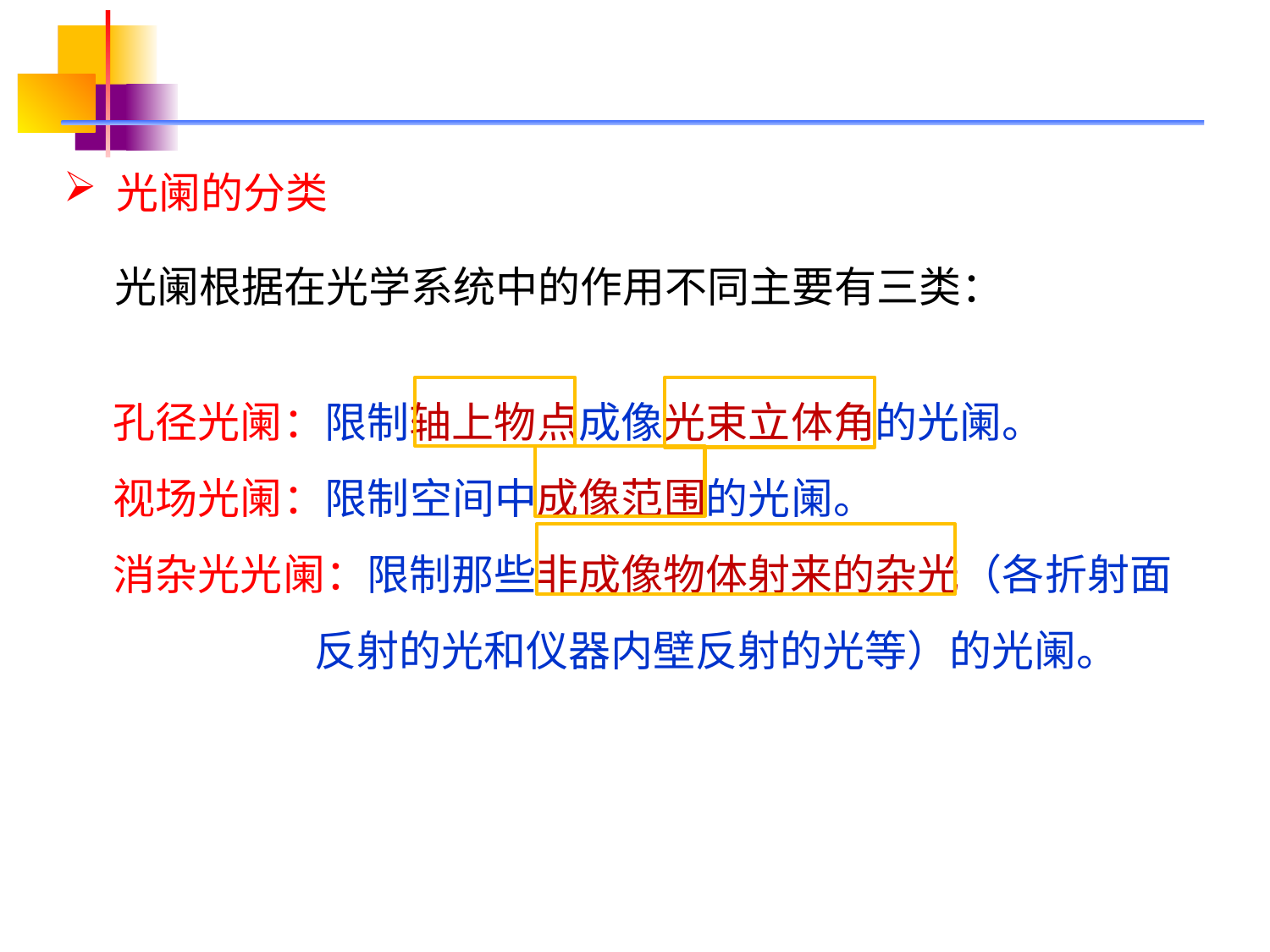

光阑的分类
 光阑根据在光学系统中的作用不同主要有三类：
孔径光阑：限制轴上物点成像光束立体角的光阑。
视场光阑：限制空间中成像范围的光阑。
消杂光光阑：限制那些非成像物体射来的杂光（各折射面
                    反射的光和仪器内壁反射的光等）的光阑。